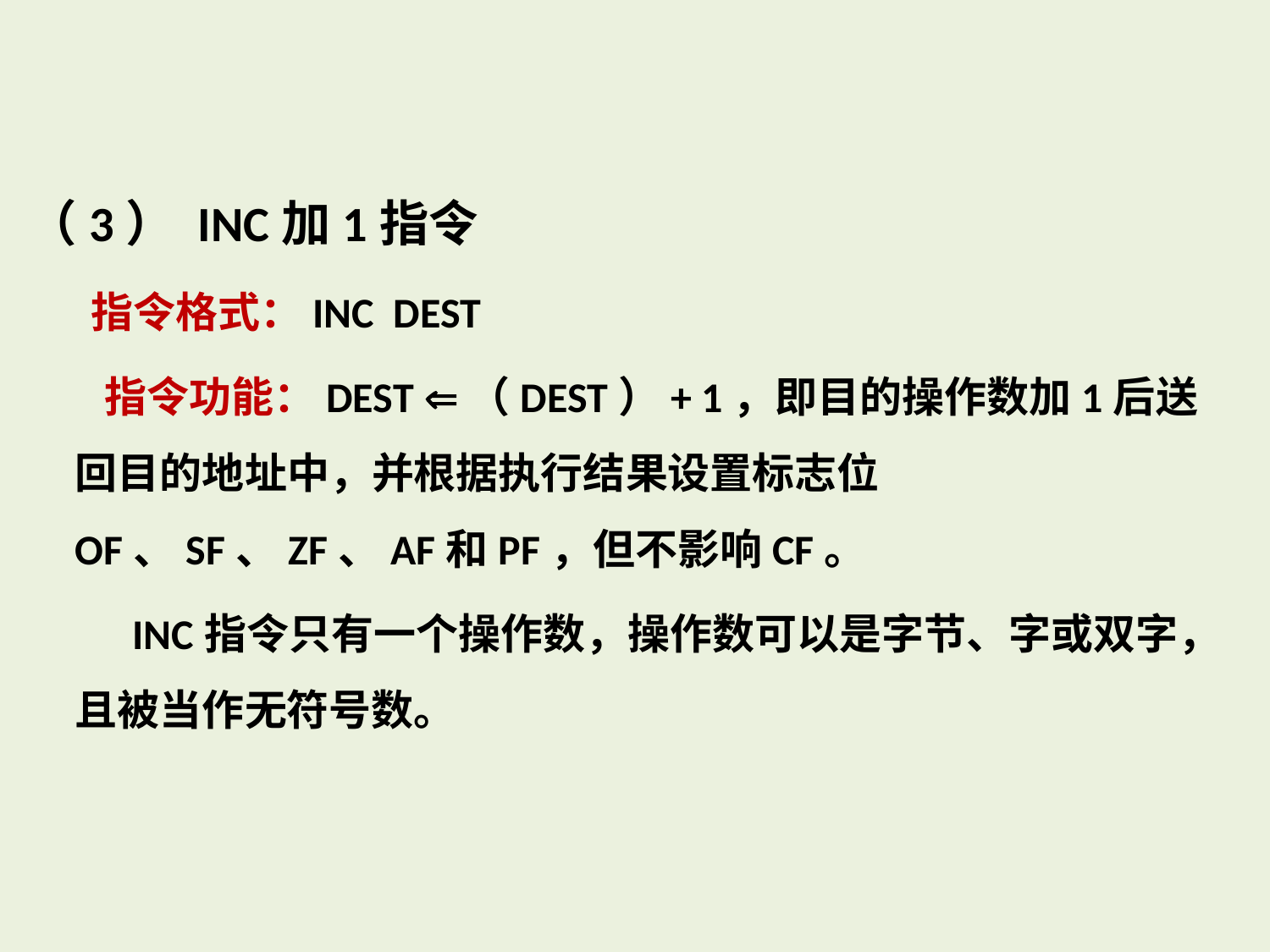

（3） INC加1指令
       指令格式：INC  DEST
       指令功能：DEST ⇐（DEST）+ 1，即目的操作数加1后送回目的地址中，并根据执行结果设置标志位OF、SF、ZF、AF和PF，但不影响CF。
           INC指令只有一个操作数，操作数可以是字节、字或双字，且被当作无符号数。
140